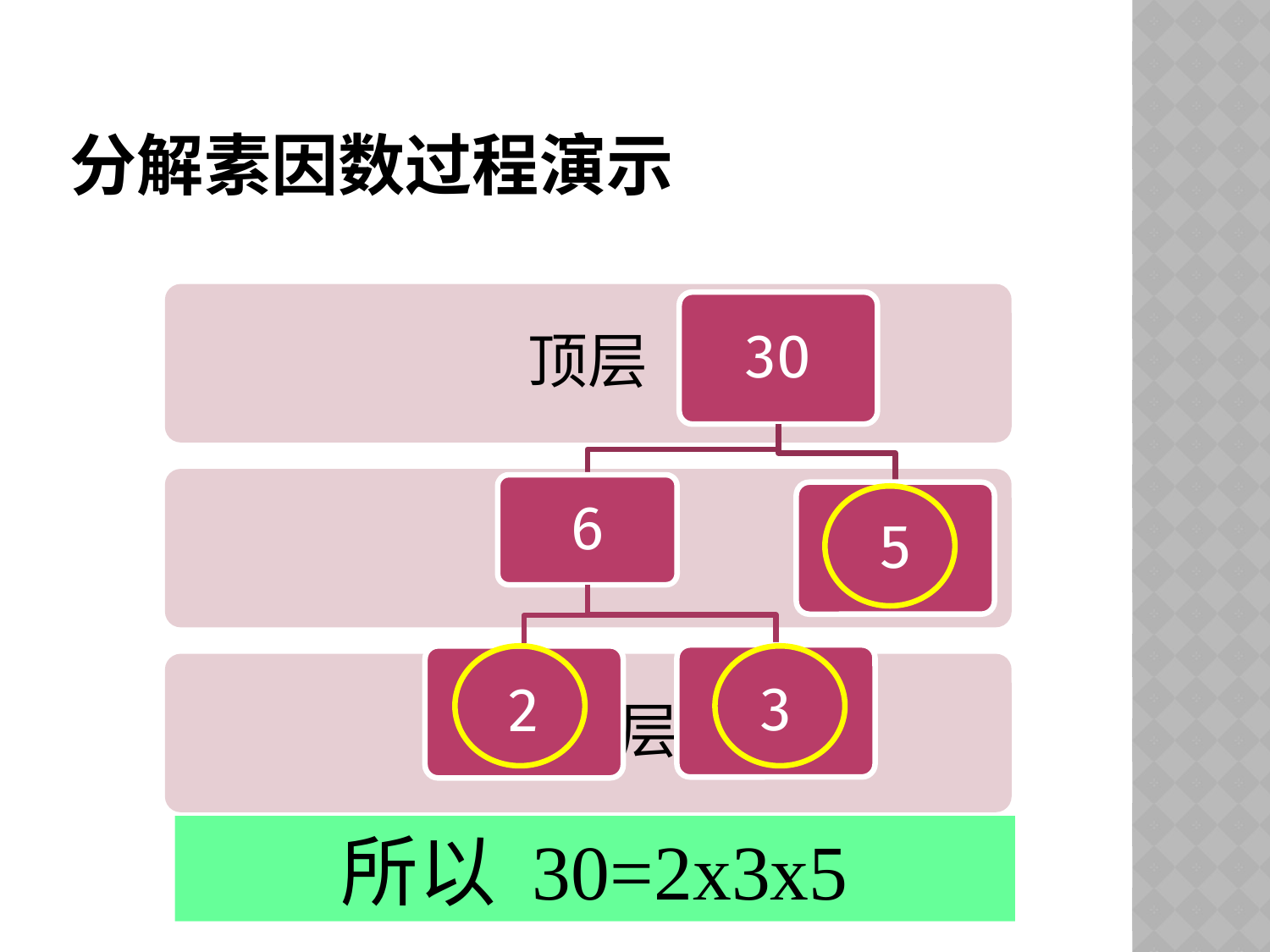

# 分解素因数过程演示
第二层
第一层
顶层
30
6
2
3
5

所以 30=2x3x5